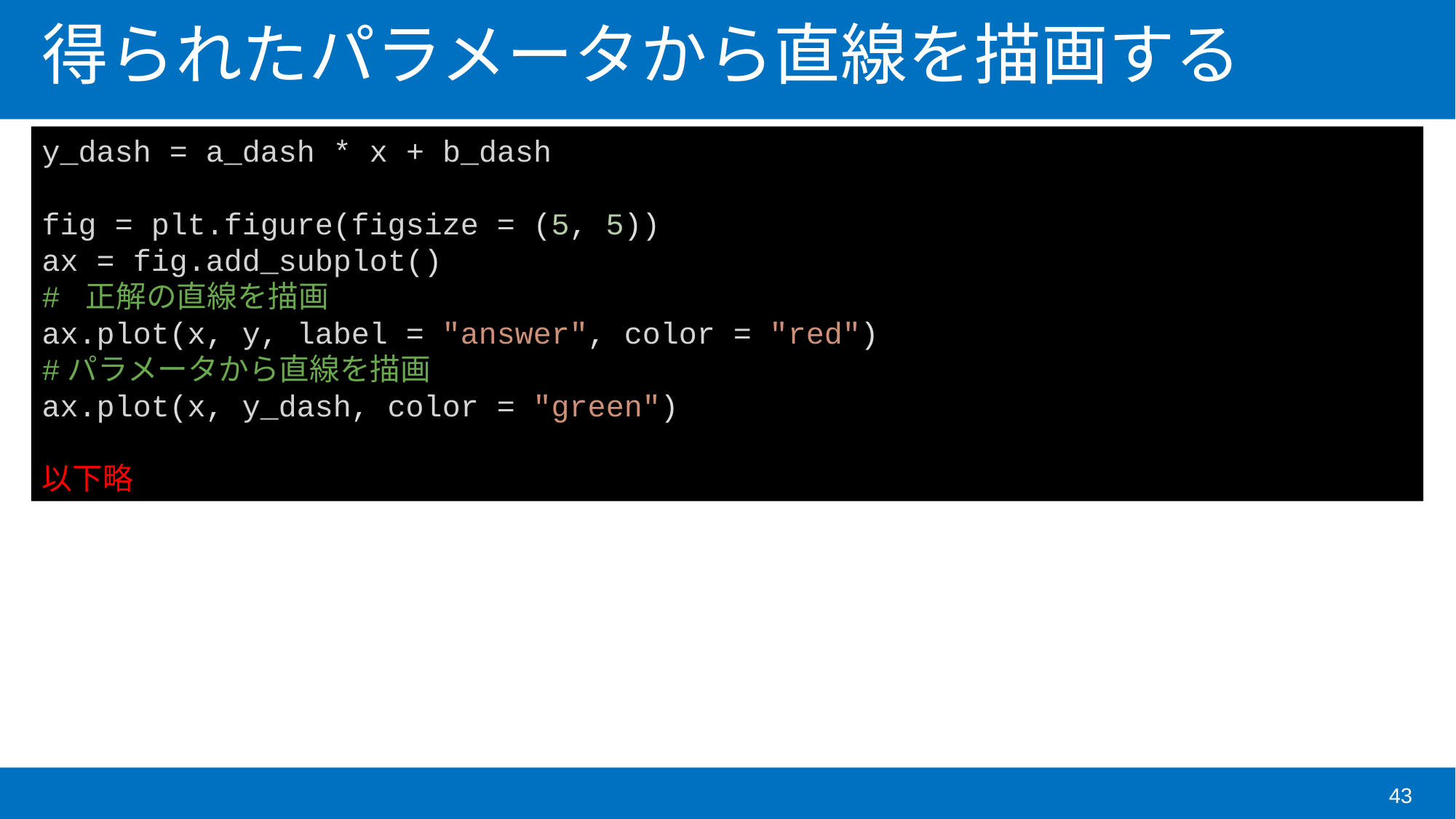

# 得られたパラメータから直線を描画する

y_dash = a_dash * x + b_dash
fig = plt.figure(figsize = (5, 5))
ax = fig.add_subplot()
# 正解の直線を描画
ax.plot(x, y, label = "answer", color = "red")
#パラメータから直線を描画
ax.plot(x, y_dash, color = "green")

以下略
43